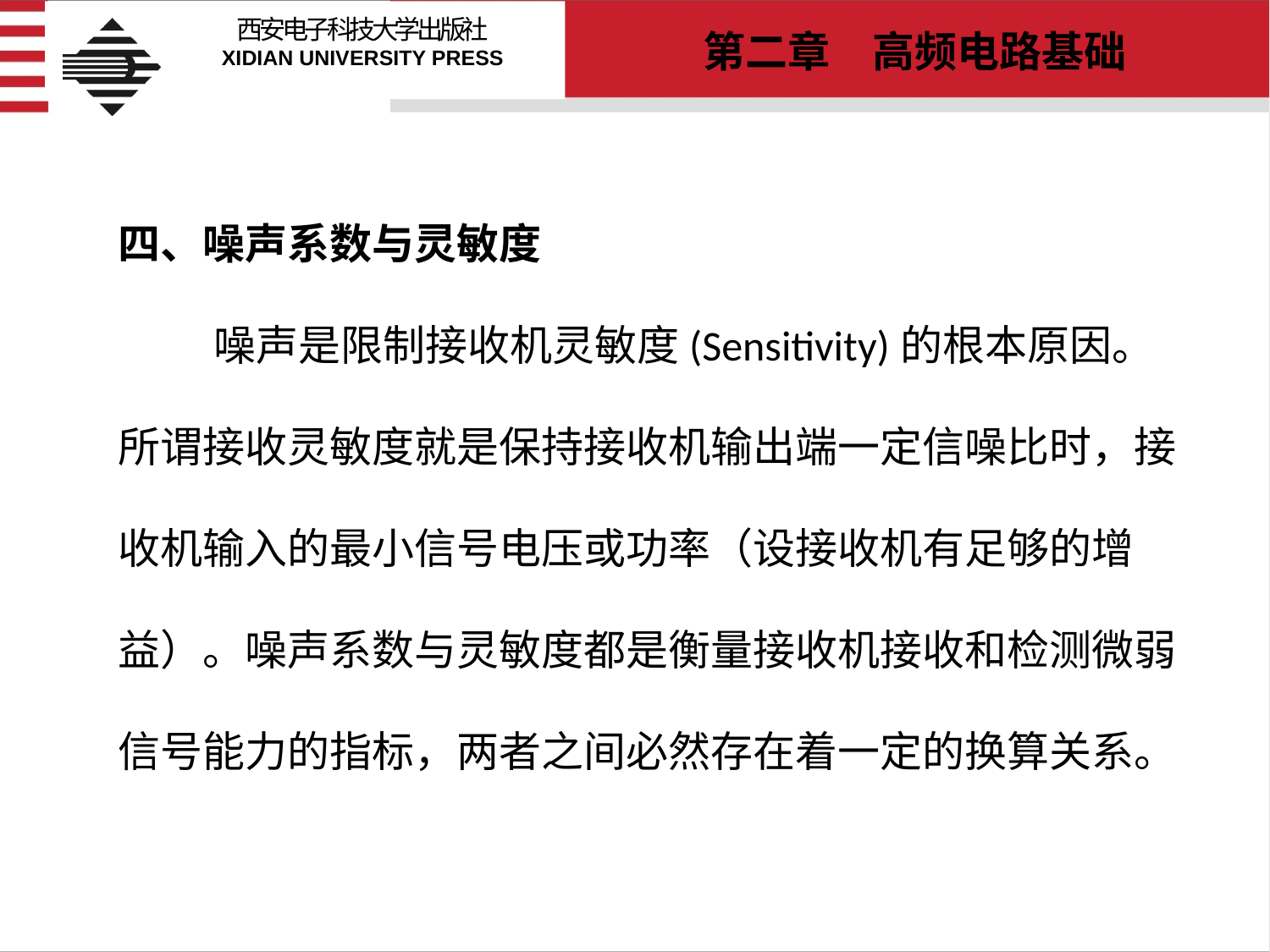

四、噪声系数与灵敏度
          噪声是限制接收机灵敏度(Sensitivity)的根本原因。所谓接收灵敏度就是保持接收机输出端一定信噪比时，接收机输入的最小信号电压或功率（设接收机有足够的增益）。噪声系数与灵敏度都是衡量接收机接收和检测微弱信号能力的指标，两者之间必然存在着一定的换算关系。